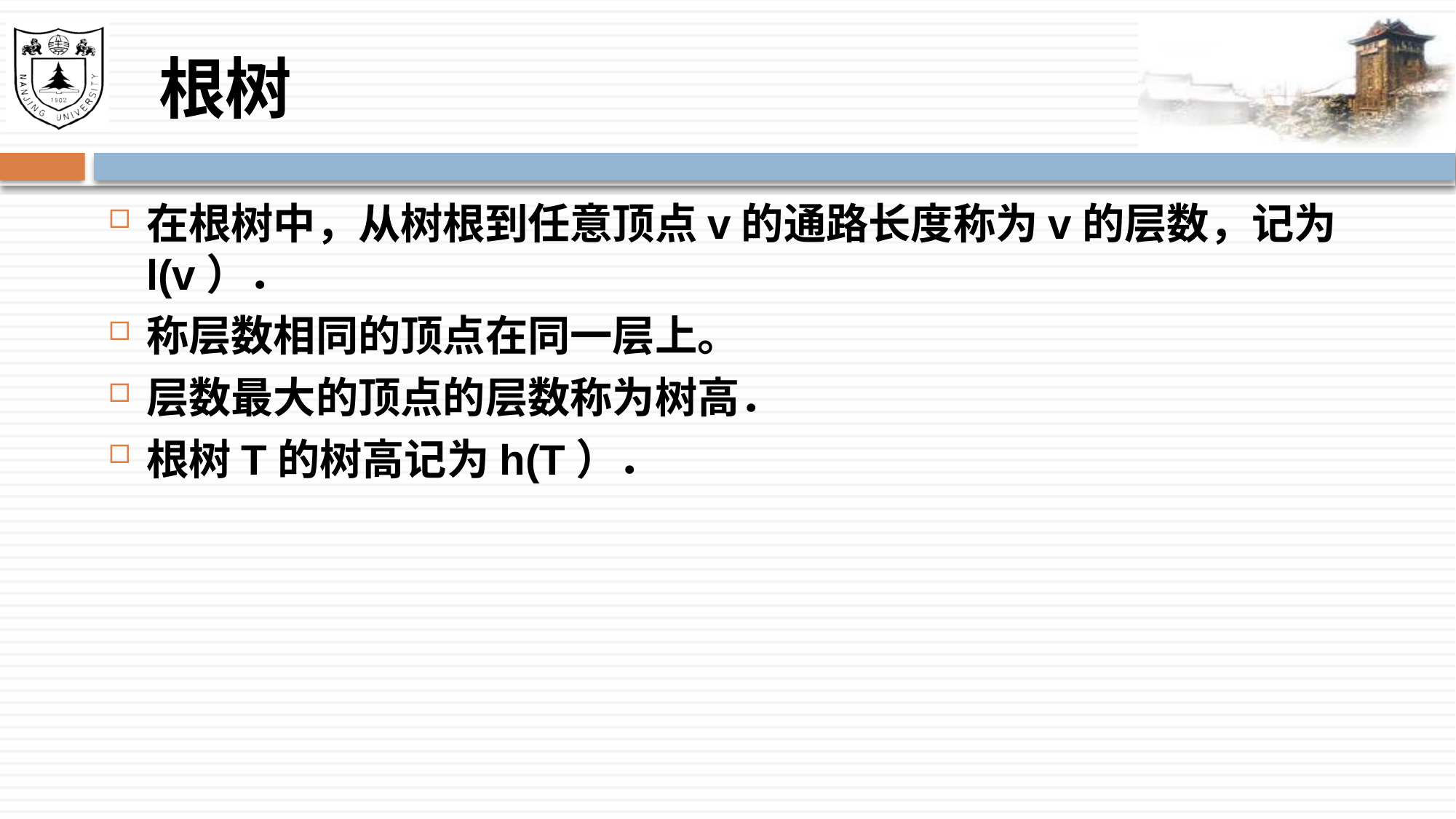

# 根树
在根树中，从树根到任意顶点v的通路长度称为v的层数，记为l(v）．
称层数相同的顶点在同一层上。
层数最大的顶点的层数称为树高．
根树T的树高记为h(T）．